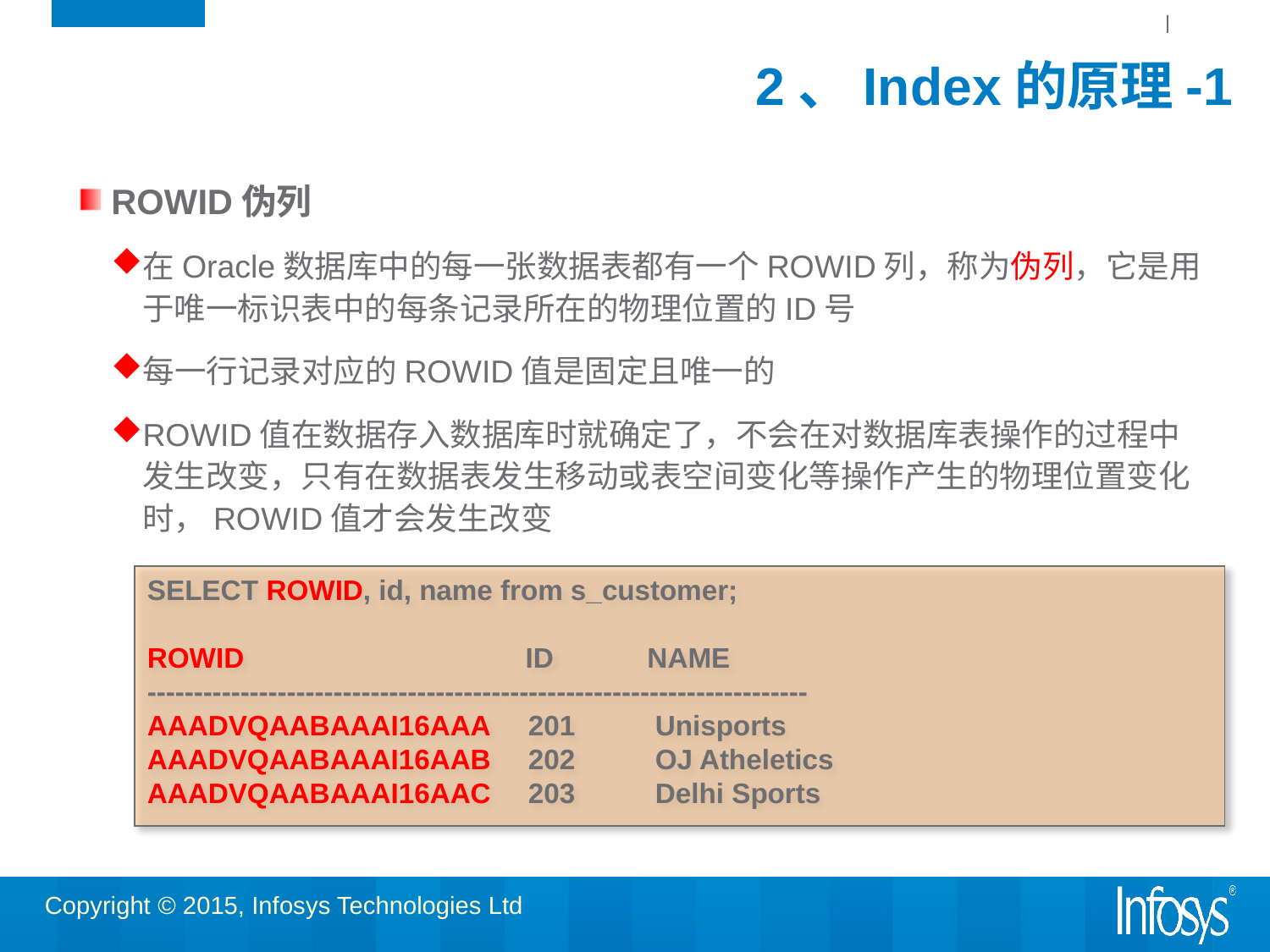

# 2、Index的原理-1
ROWID伪列
在Oracle数据库中的每一张数据表都有一个ROWID列，称为伪列，它是用于唯一标识表中的每条记录所在的物理位置的ID号
每一行记录对应的ROWID值是固定且唯一的
ROWID值在数据存入数据库时就确定了，不会在对数据库表操作的过程中发生改变，只有在数据表发生移动或表空间变化等操作产生的物理位置变化时，ROWID值才会发生改变

SELECT ROWID, id, name from s_customer;

ROWID                                    ID            NAME
-----------------------------------------------------------------------
AAADVQAABAAAI16AAA	201	Unisports
AAADVQAABAAAI16AAB	202	OJ Atheletics
AAADVQAABAAAI16AAC	203	Delhi Sports